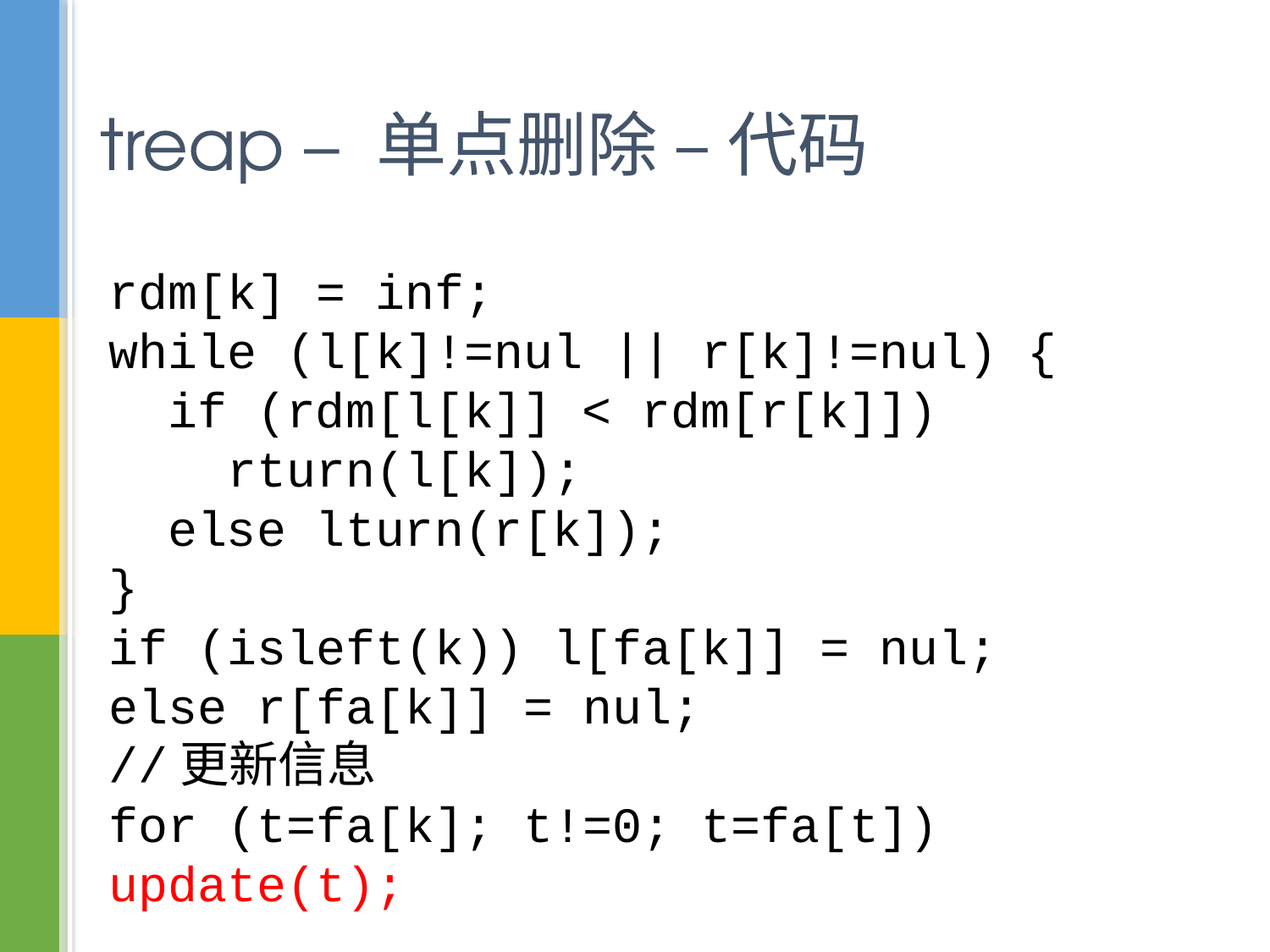

# treap – 单点删除 – 代码
rdm[k] = inf;
while (l[k]!=nul || r[k]!=nul) {
  if (rdm[l[k]] < rdm[r[k]])
    rturn(l[k]);
  else lturn(r[k]);
}
if (isleft(k)) l[fa[k]] = nul;
else r[fa[k]] = nul;
//更新信息
for (t=fa[k]; t!=0; t=fa[t]) update(t);